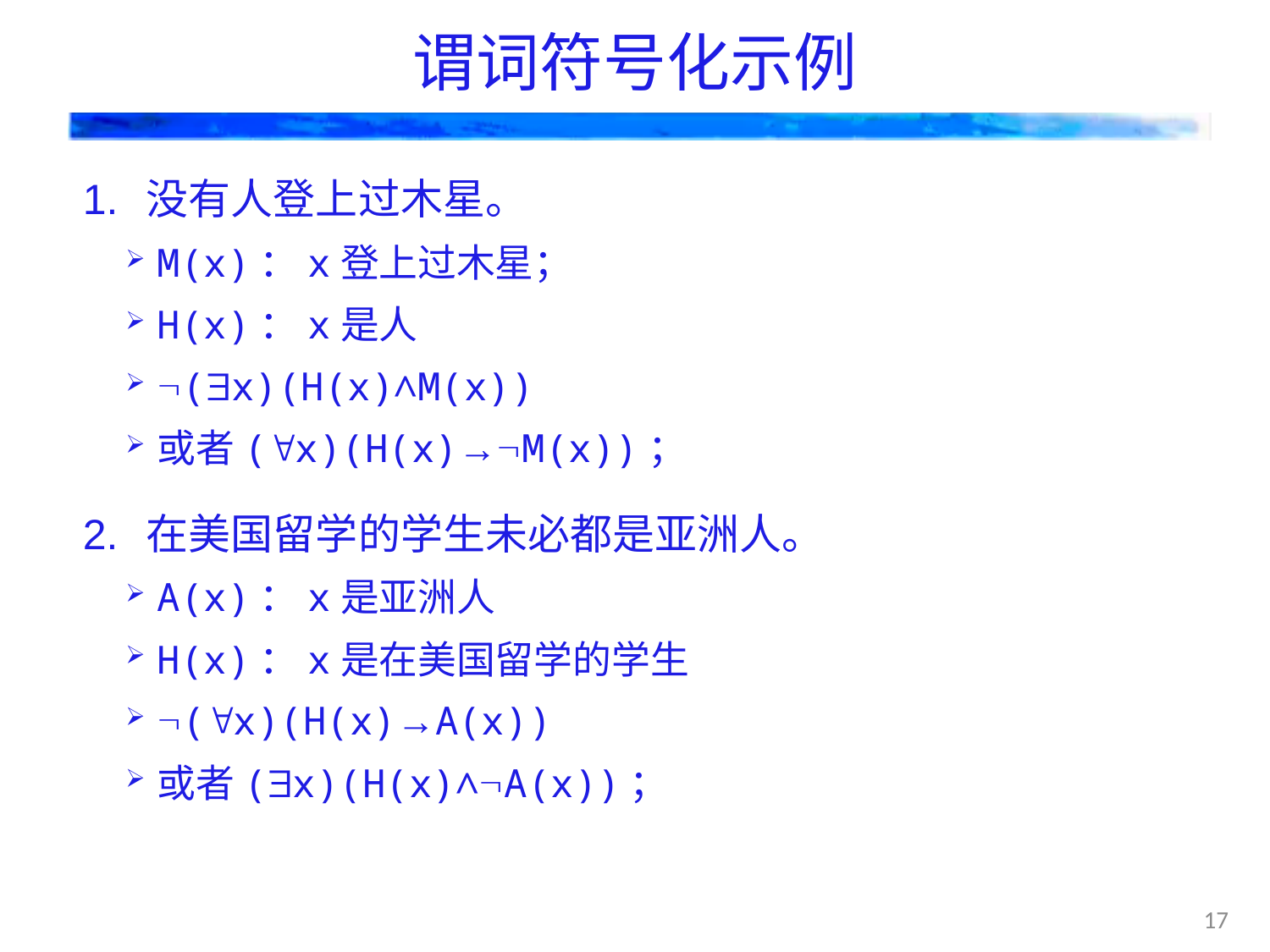

# 谓词符号化示例
没有人登上过木星。
M(x)：x登上过木星；
H(x)：x是人
¬(∃x)(H(x)∧M(x))
或者(∀x)(H(x)→¬M(x))；
在美国留学的学生未必都是亚洲人。
A(x)：x是亚洲人
H(x)：x是在美国留学的学生
¬(∀x)(H(x)→A(x))
或者(∃x)(H(x)∧¬A(x))；

17